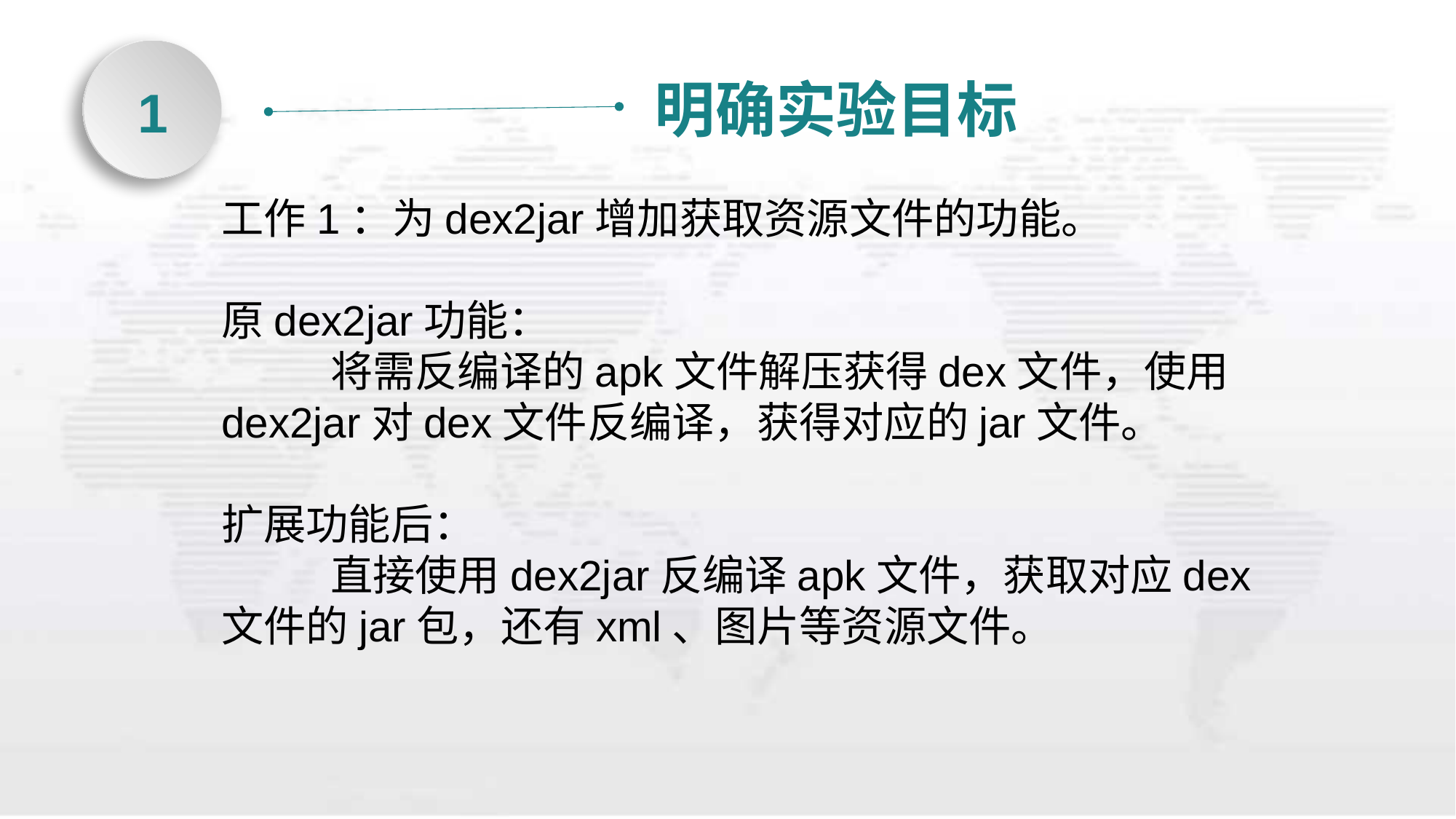

明确实验目标
1
工作1：为dex2jar增加获取资源文件的功能。

原dex2jar功能：
	将需反编译的apk文件解压获得dex文件，使用dex2jar对dex文件反编译，获得对应的jar文件。

扩展功能后：
	直接使用dex2jar反编译apk文件，获取对应dex文件的jar包，还有xml、图片等资源文件。